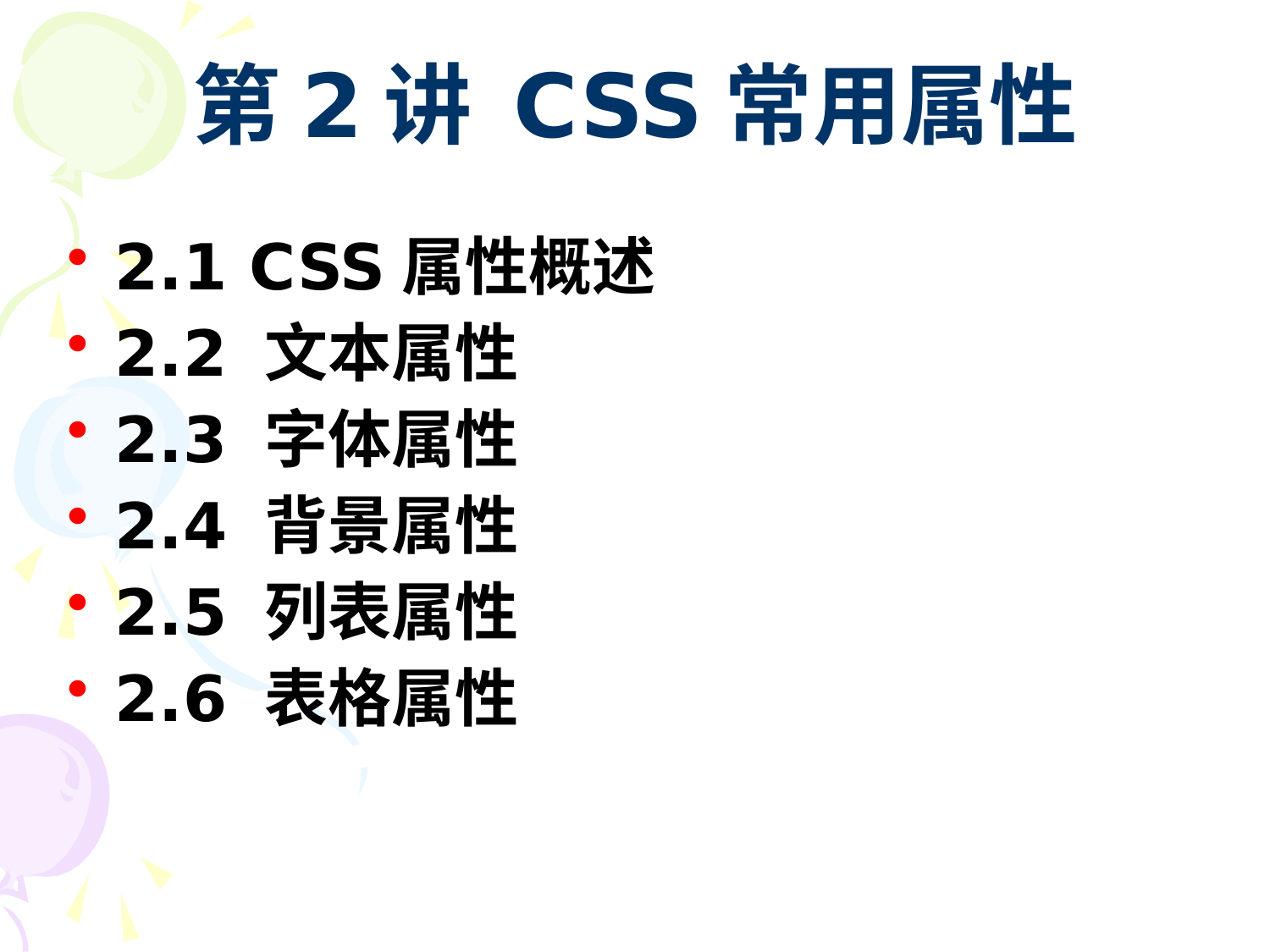

# 第2讲 CSS常用属性
2.1 CSS属性概述
2.2 文本属性
2.3 字体属性
2.4 背景属性
2.5 列表属性
2.6 表格属性